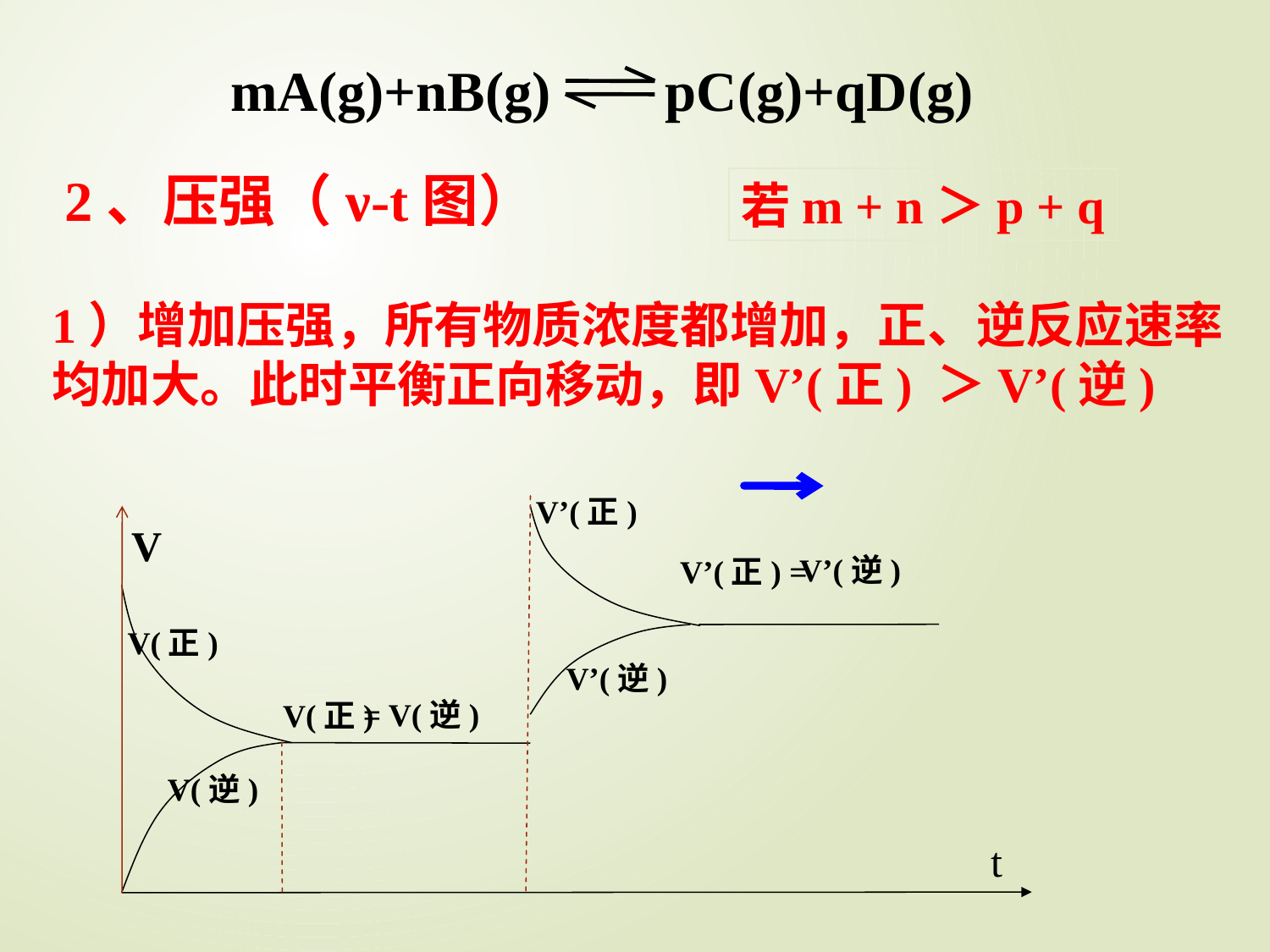

mA(g)+nB(g)        pC(g)+qD(g)
2、压强（ν-t图）
若m + n＞p + q
1）增加压强，所有物质浓度都增加，正、逆反应速率均加大。此时平衡正向移动，即V’(正) ＞V’(逆)
V’(正)

V’(逆)
V’(正) =

V’(逆)
V

V(正)
= V(逆)
V(正)

V(逆)

t